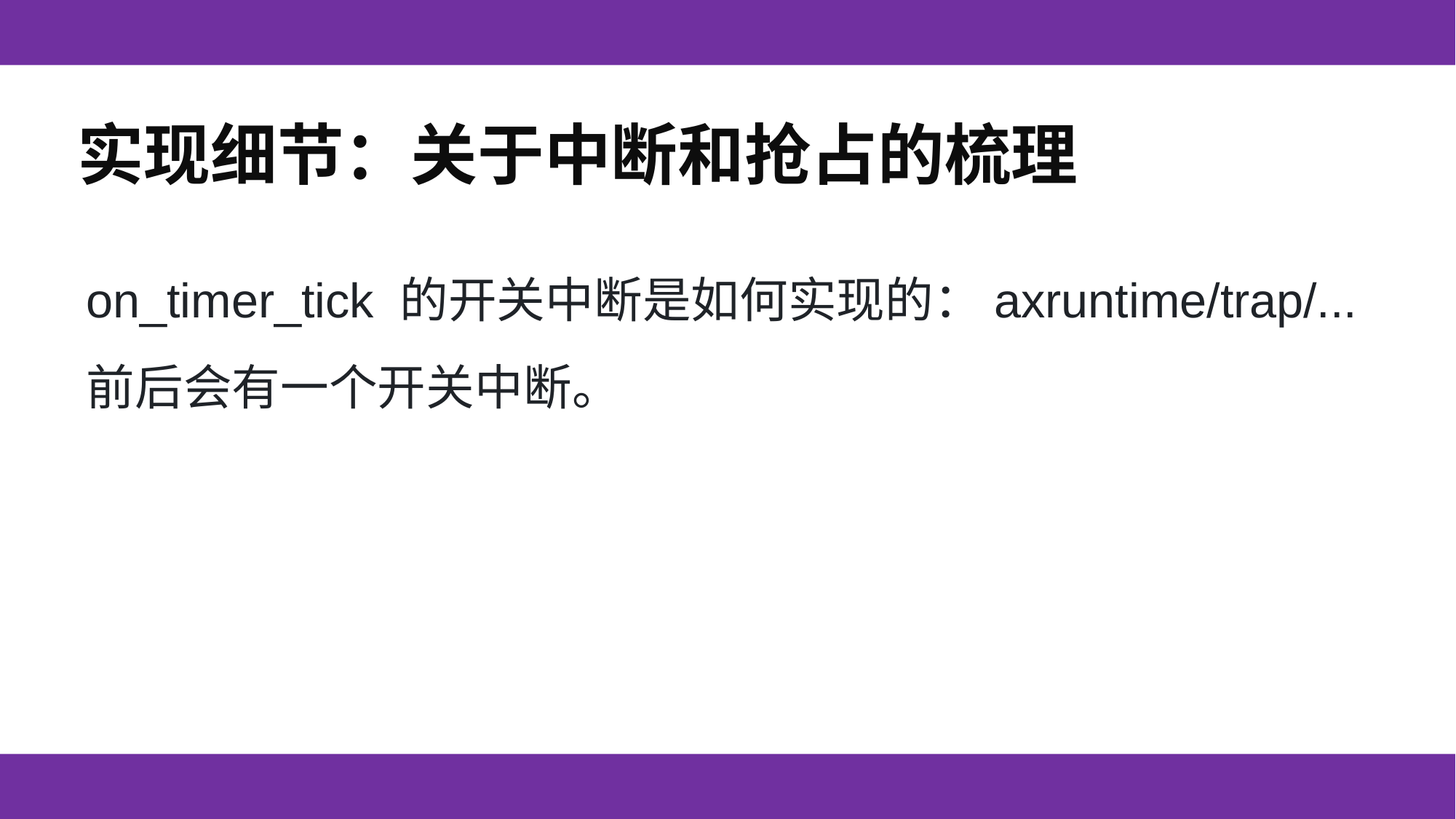

实现细节：关于中断和抢占的梳理
on_timer_tick 的开关中断是如何实现的：axruntime/trap/... 前后会有一个开关中断。